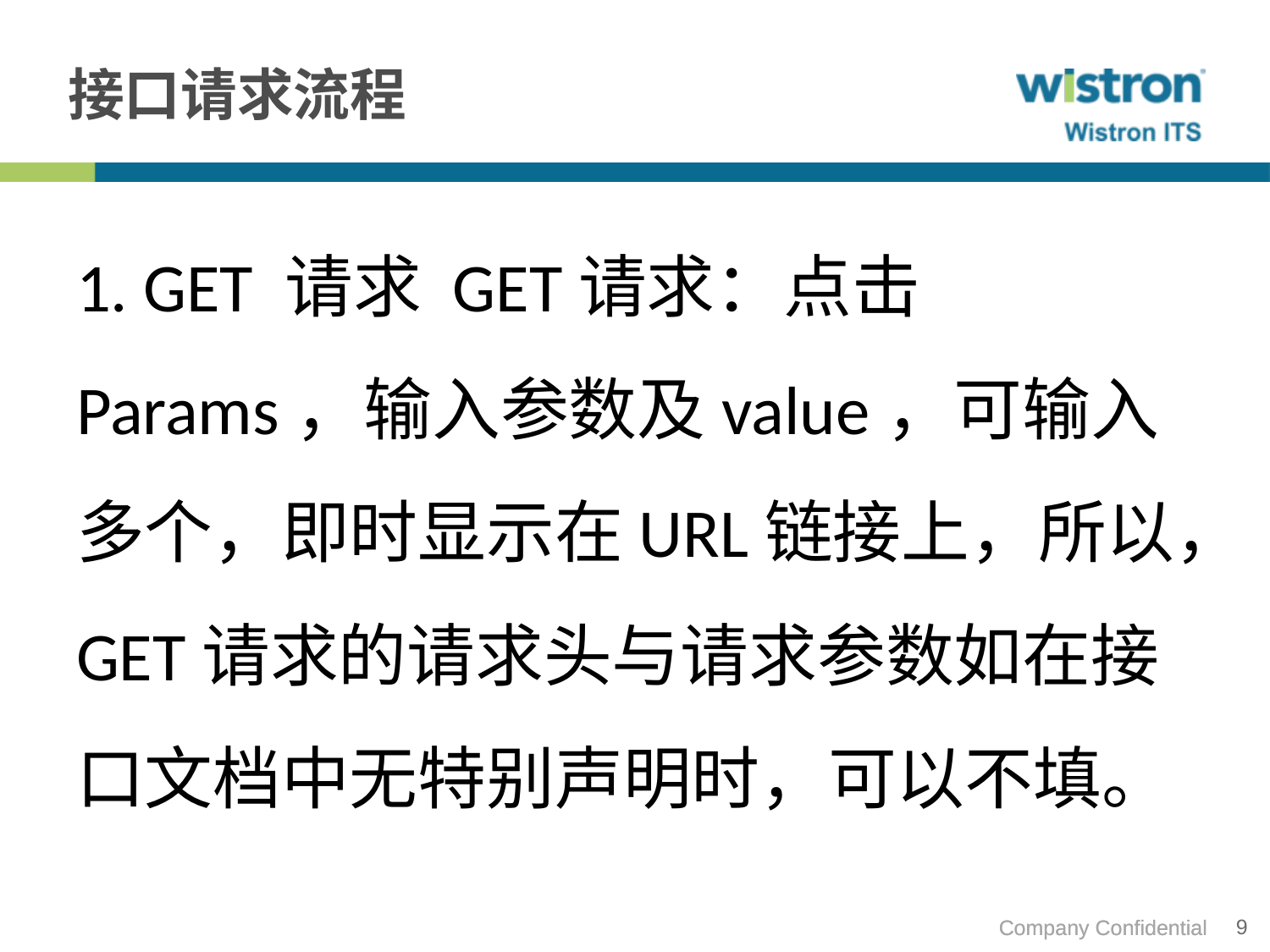

# 接口请求流程
1. GET 请求 GET请求：点击Params，输入参数及value，可输入多个，即时显示在URL链接上，所以，GET请求的请求头与请求参数如在接口文档中无特别声明时，可以不填。
9